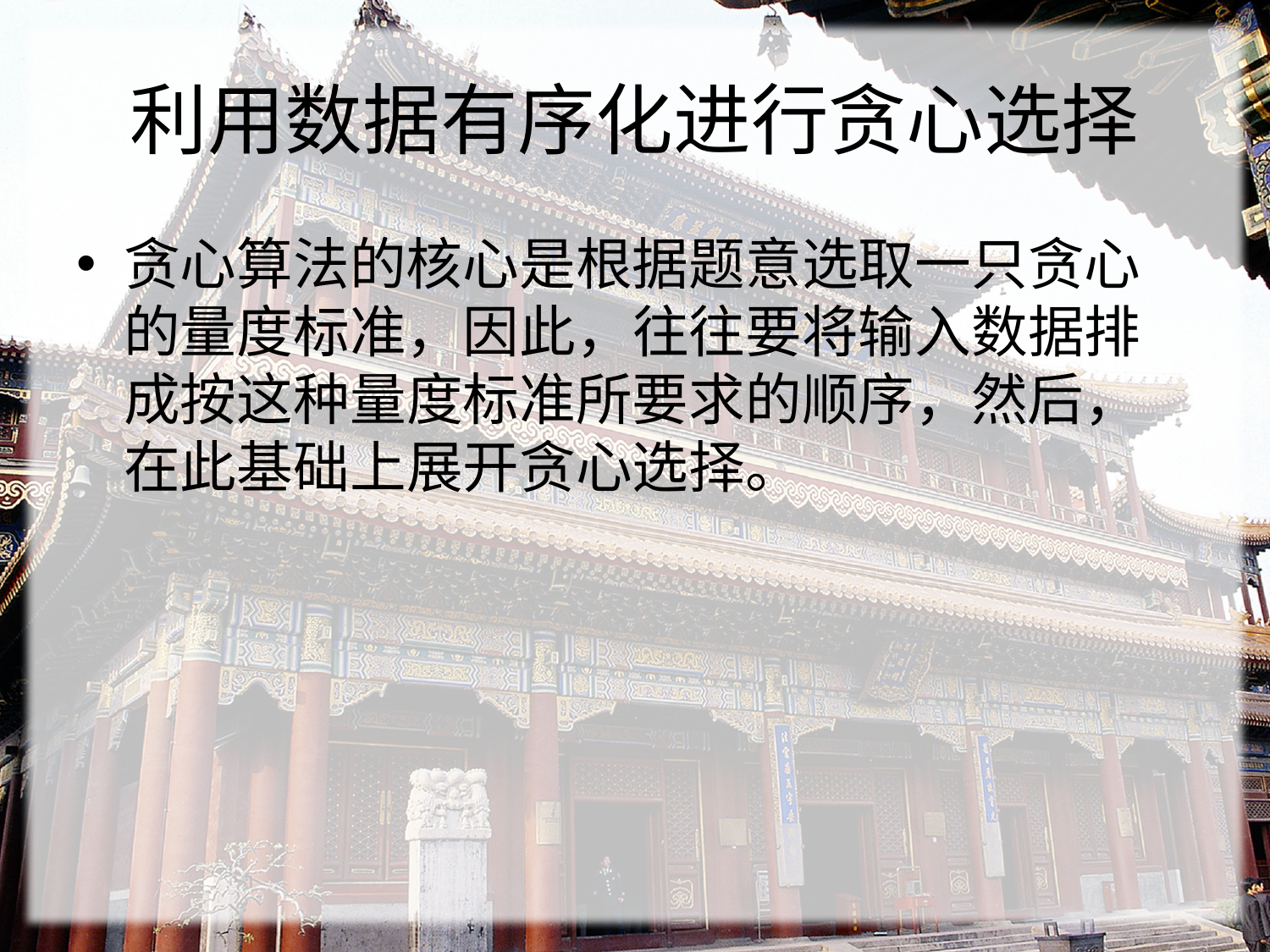

# 利用数据有序化进行贪心选择
贪心算法的核心是根据题意选取一只贪心的量度标准，因此，往往要将输入数据排成按这种量度标准所要求的顺序，然后，在此基础上展开贪心选择。